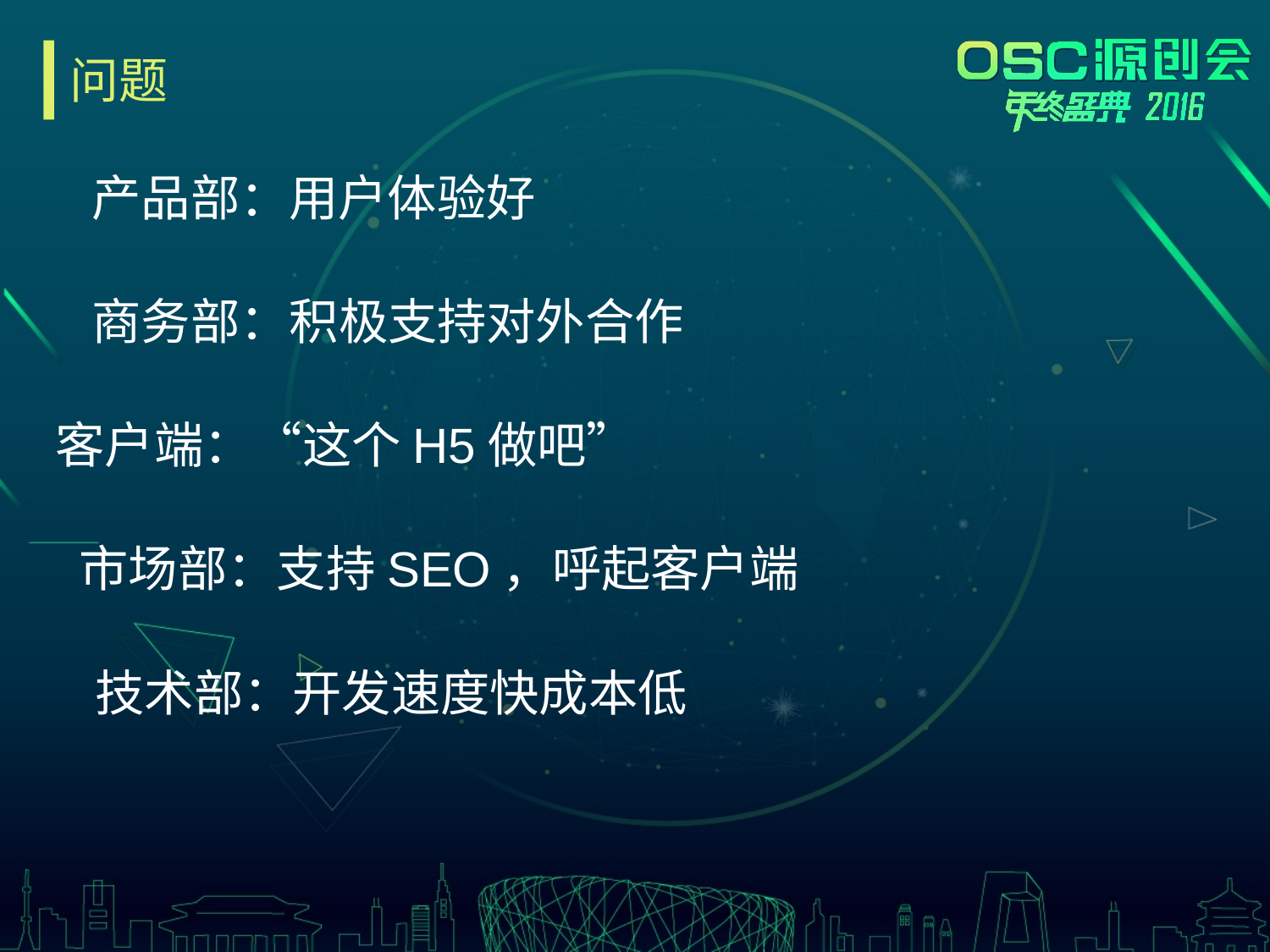

# 问题
产品部：用户体验好
商务部：积极支持对外合作
客户端：“这个H5做吧”
市场部：支持SEO，呼起客户端
技术部：开发速度快成本低